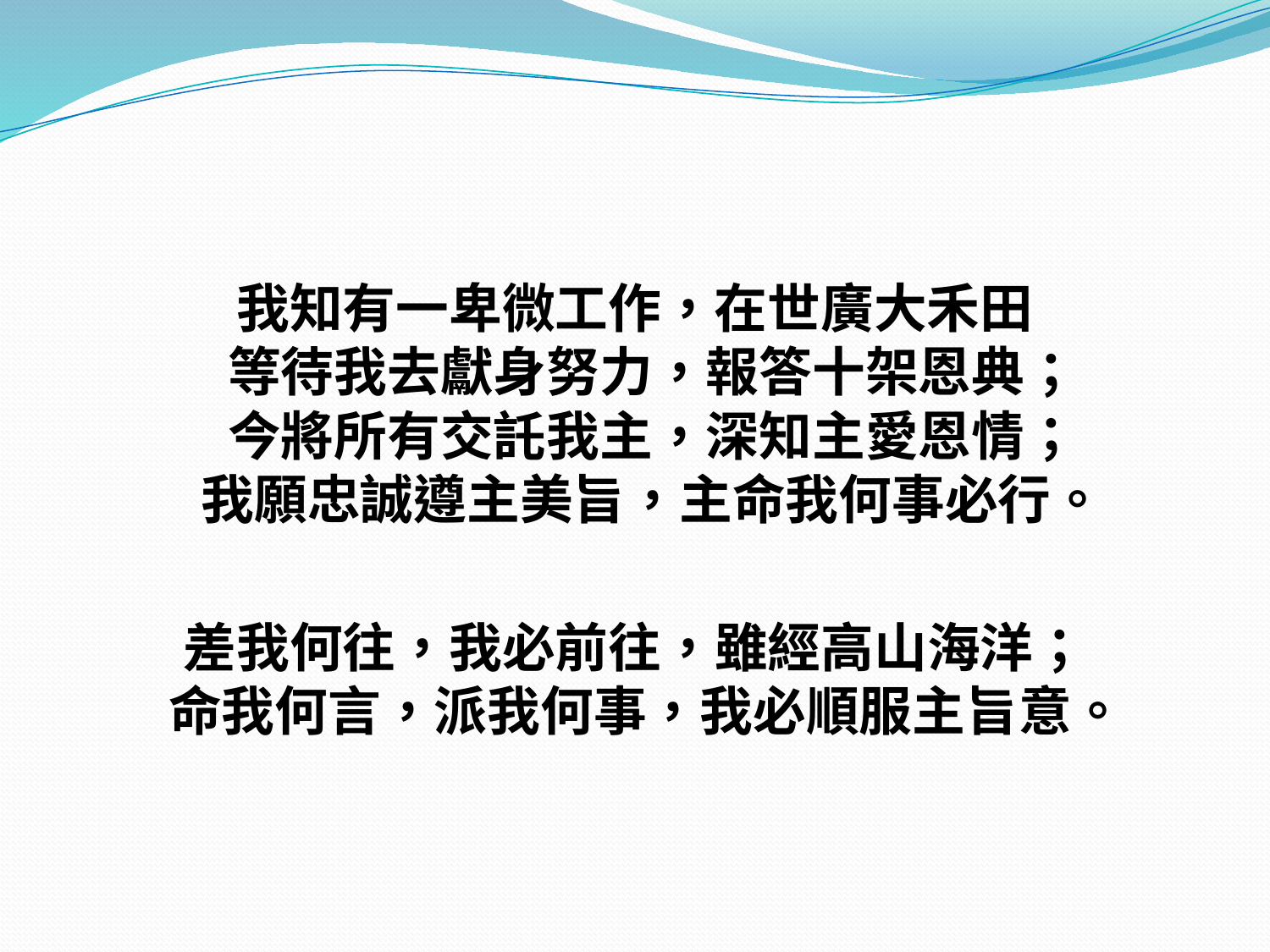

#
我知有一卑微工作，在世廣大禾田
等待我去獻身努力，報答十架恩典；
今將所有交託我主，深知主愛恩情；
我願忠誠遵主美旨，主命我何事必行。

差我何往，我必前往，雖經高山海洋；
命我何言，派我何事，我必順服主旨意。